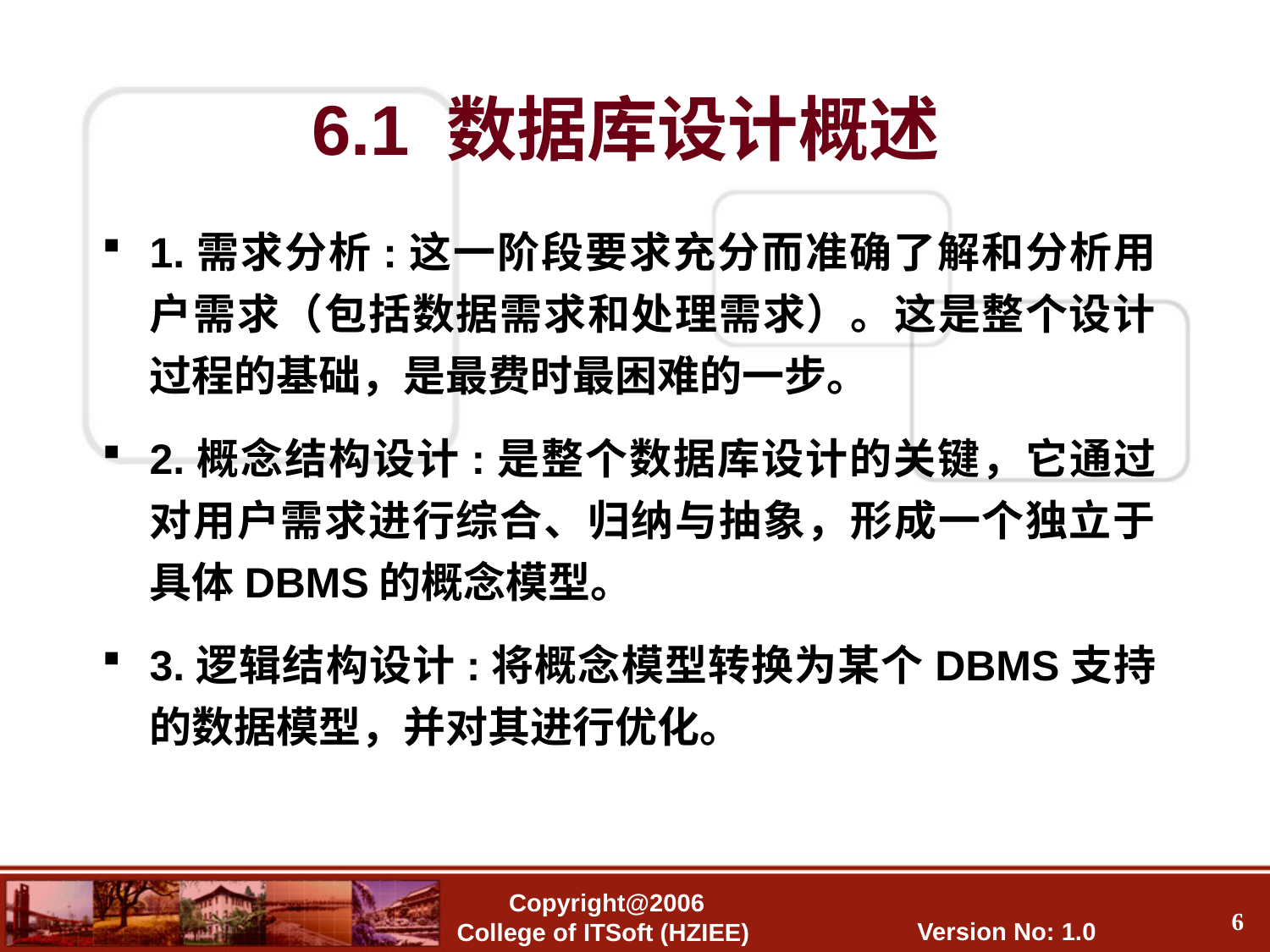

6.1 数据库设计概述
1.需求分析:这一阶段要求充分而准确了解和分析用户需求（包括数据需求和处理需求）。这是整个设计过程的基础，是最费时最困难的一步。
2.概念结构设计:是整个数据库设计的关键，它通过对用户需求进行综合、归纳与抽象，形成一个独立于具体DBMS的概念模型。
3.逻辑结构设计:将概念模型转换为某个DBMS支持的数据模型，并对其进行优化。